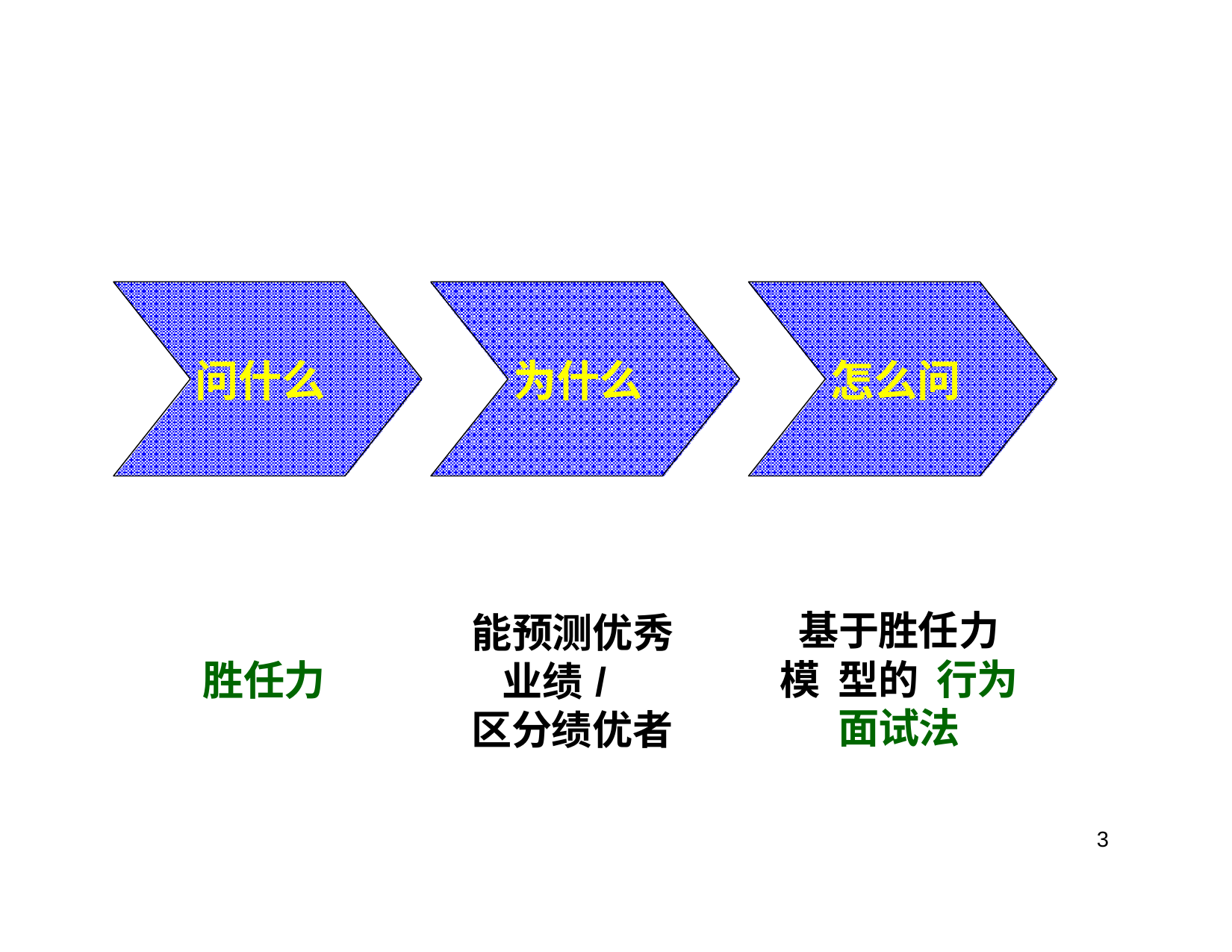

问什么
为什么
怎么问
能预测优秀  业绩	/     区分绩优者
基于胜任力模  型的  行为面试法
胜任力
3